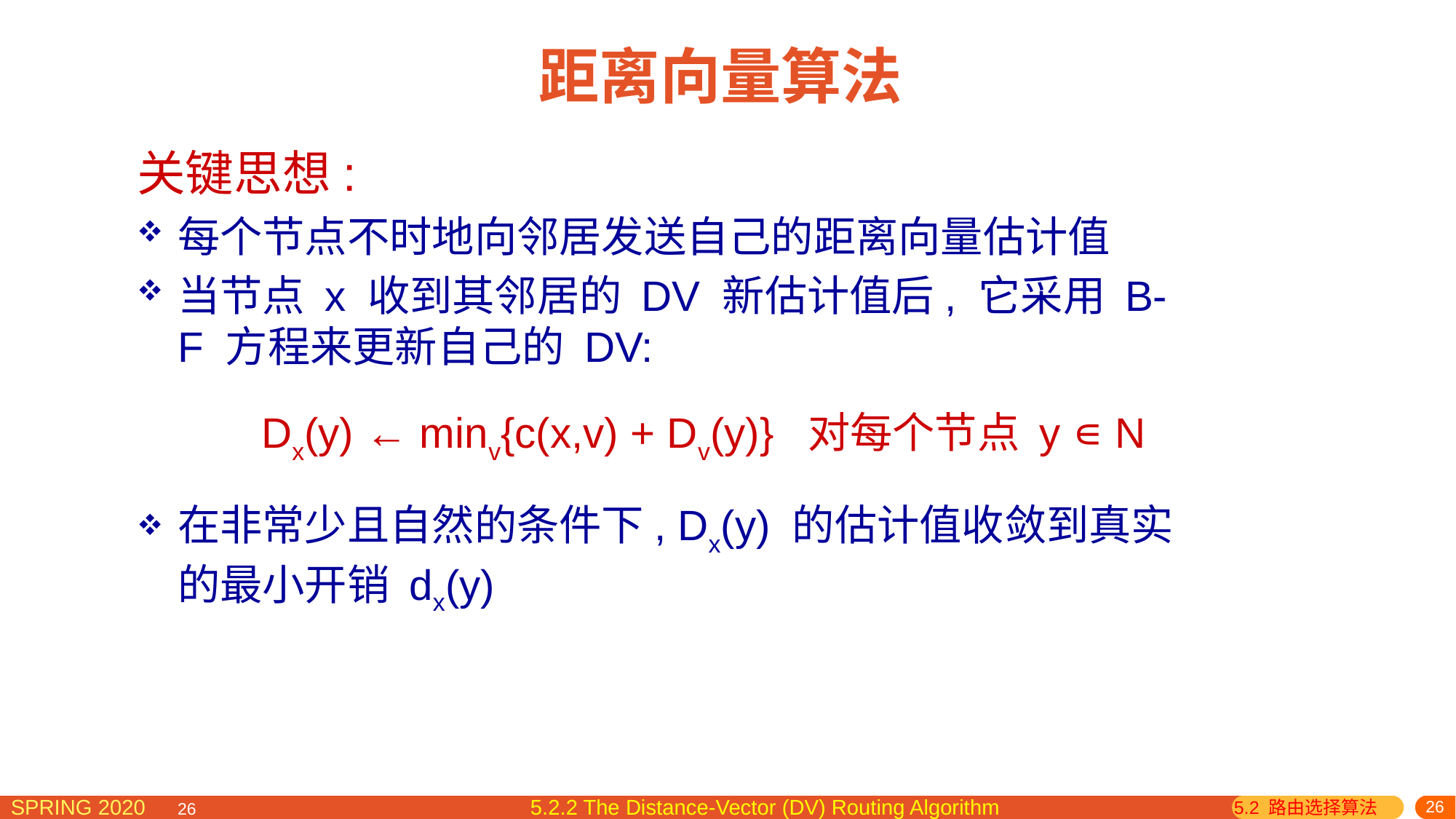

# 距离向量算法
关键思想:
每个节点不时地向邻居发送自己的距离向量估计值
当节点 x 收到其邻居的 DV 新估计值后, 它采用 B-F 方程来更新自己的 DV:
Dx(y) ← minv{c(x,v) + Dv(y)}  对每个节点 y ∊ N
在非常少且自然的条件下, Dx(y) 的估计值收敛到真实的最小开销 dx(y)

5.2.2 The Distance-Vector (DV) Routing Algorithm
5.2 路由选择算法